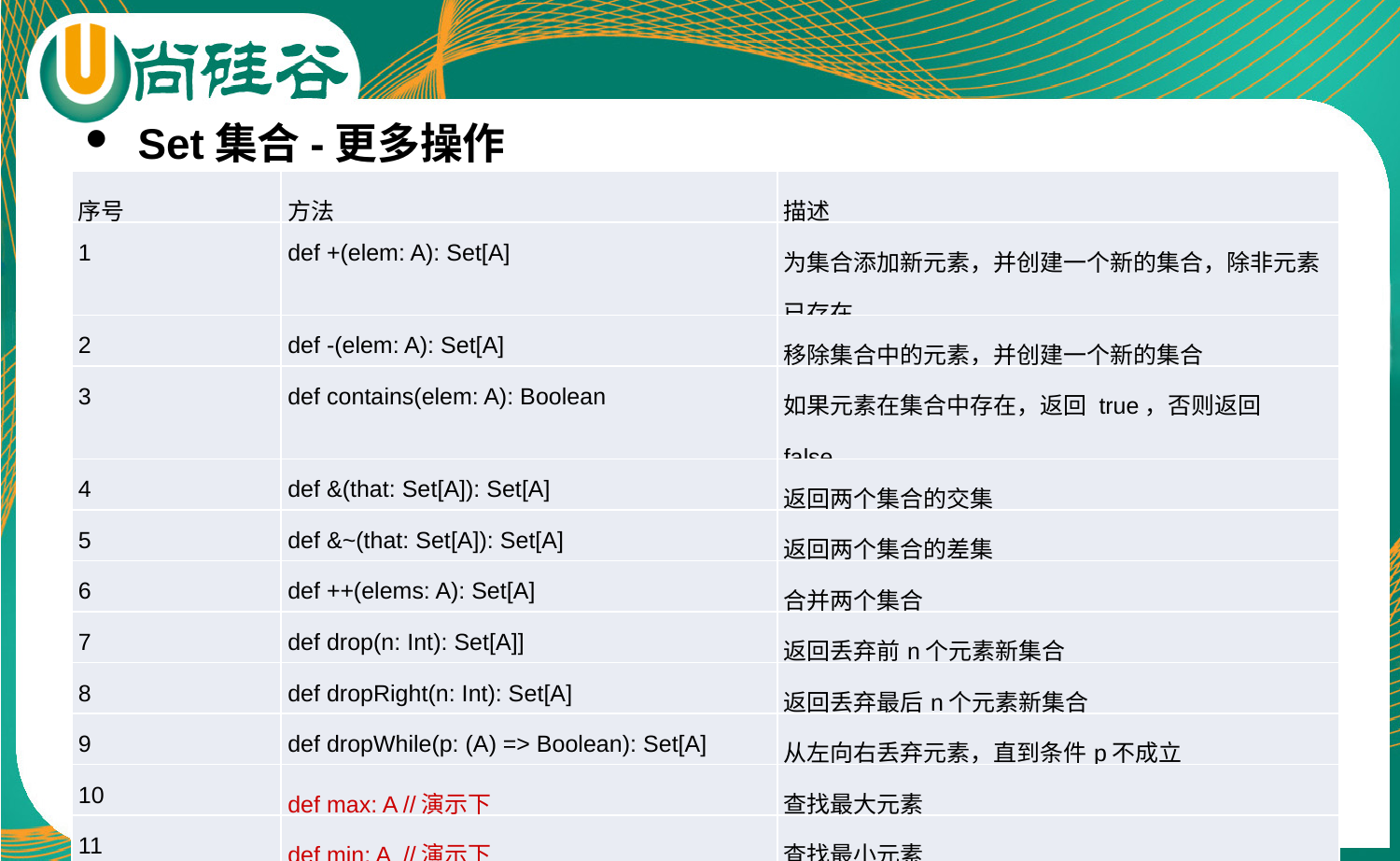

Set集合-更多操作
| 序号 | 方法 | 描述 |
| --- | --- | --- |
| 1 | def +(elem: A): Set[A] | 为集合添加新元素，并创建一个新的集合，除非元素已存在 |
| 2 | def -(elem: A): Set[A] | 移除集合中的元素，并创建一个新的集合 |
| 3 | def contains(elem: A): Boolean | 如果元素在集合中存在，返回 true，否则返回 false。 |
| 4 | def &(that: Set[A]): Set[A] | 返回两个集合的交集 |
| 5 | def &~(that: Set[A]): Set[A] | 返回两个集合的差集 |
| 6 | def ++(elems: A): Set[A] | 合并两个集合 |
| 7 | def drop(n: Int): Set[A]] | 返回丢弃前n个元素新集合 |
| 8 | def dropRight(n: Int): Set[A] | 返回丢弃最后n个元素新集合 |
| 9 | def dropWhile(p: (A) => Boolean): Set[A] | 从左向右丢弃元素，直到条件p不成立 |
| 10 | def max: A //演示下 | 查找最大元素 |
| 11 | def min: A //演示下 | 查找最小元素 |
| 12 | def take(n: Int): Set[A] | 返回前 n 个元素 |

x